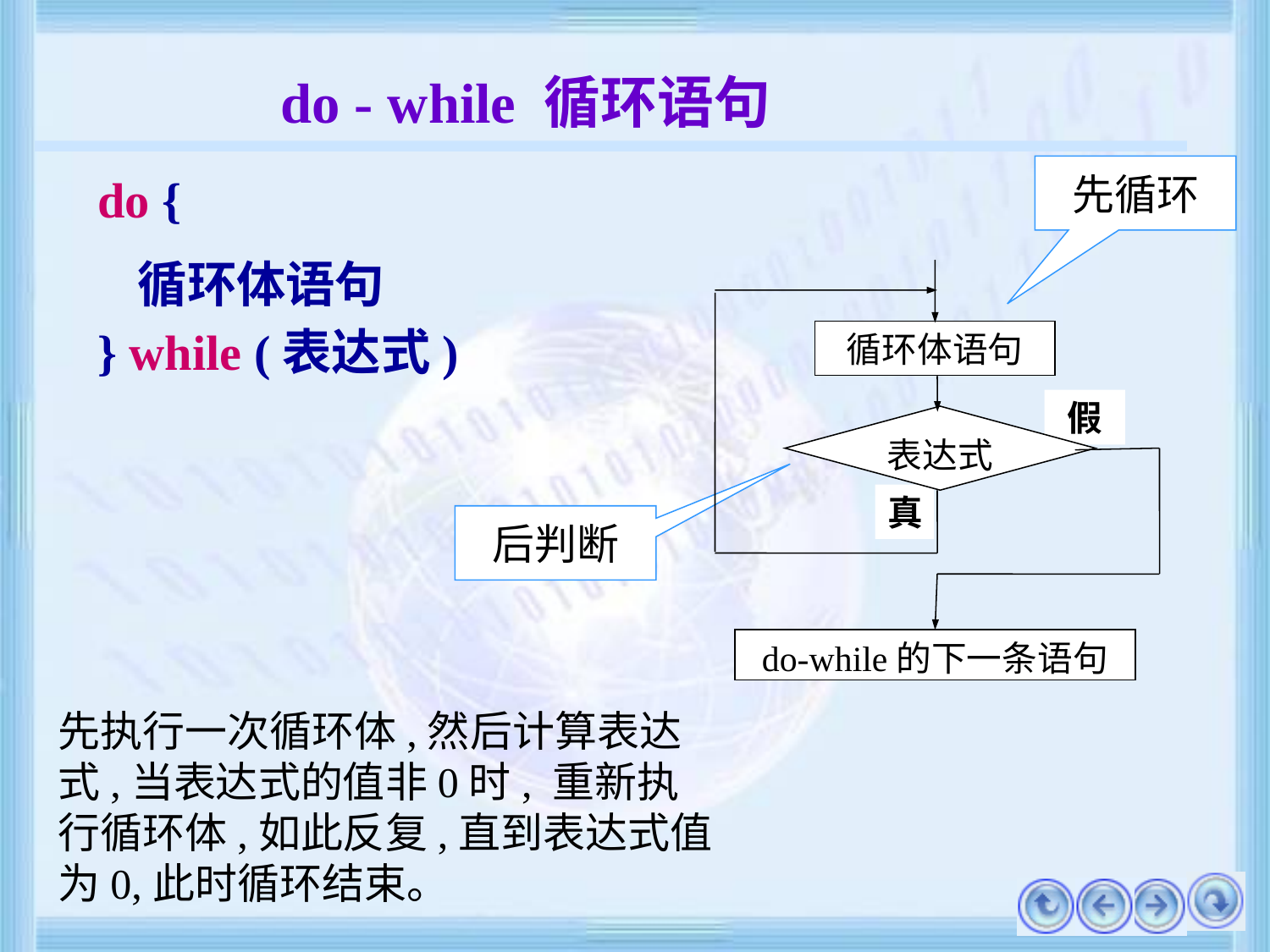

# do - while 循环语句
先循环
do {
	循环体语句
} while (表达式)

循环体语句

假
表达式

真

后判断

do-while的下一条语句
先执行一次循环体,然后计算表达式,当表达式的值非0时, 重新执行循环体,如此反复,直到表达式值为0,此时循环结束。